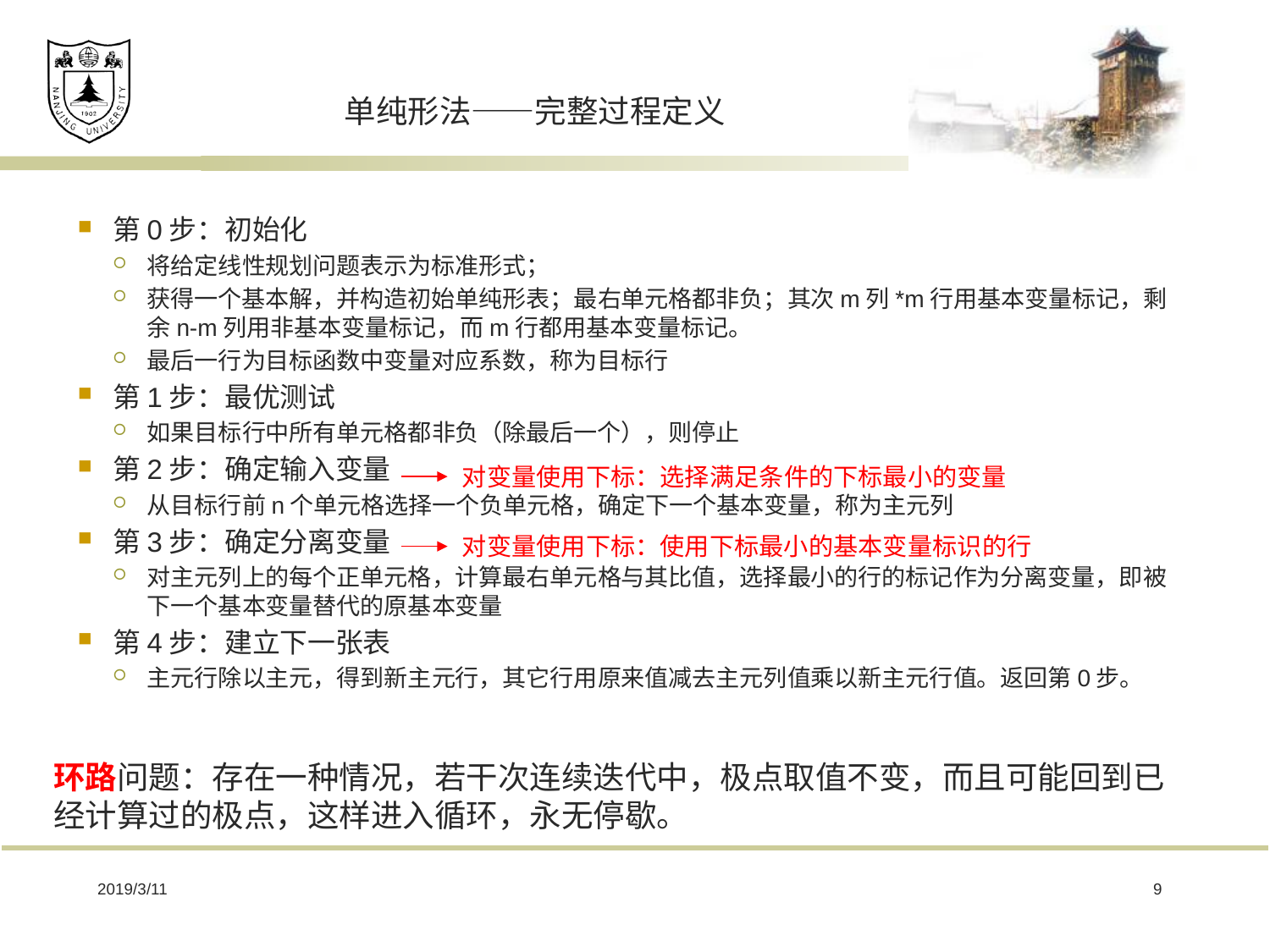

# 单纯形法——完整过程定义
第0步：初始化
将给定线性规划问题表示为标准形式；
获得一个基本解，并构造初始单纯形表；最右单元格都非负；其次m列*m行用基本变量标记，剩余n-m列用非基本变量标记，而m行都用基本变量标记。
最后一行为目标函数中变量对应系数，称为目标行
第1步：最优测试
如果目标行中所有单元格都非负（除最后一个），则停止
第2步：确定输入变量
从目标行前n个单元格选择一个负单元格，确定下一个基本变量，称为主元列
第3步：确定分离变量
对主元列上的每个正单元格，计算最右单元格与其比值，选择最小的行的标记作为分离变量，即被下一个基本变量替代的原基本变量
第4步：建立下一张表
主元行除以主元，得到新主元行，其它行用原来值减去主元列值乘以新主元行值。返回第0步。
对变量使用下标：选择满足条件的下标最小的变量
对变量使用下标：使用下标最小的基本变量标识的行
环路问题：存在一种情况，若干次连续迭代中，极点取值不变，而且可能回到已经计算过的极点，这样进入循环，永无停歇。
2019/3/11
9